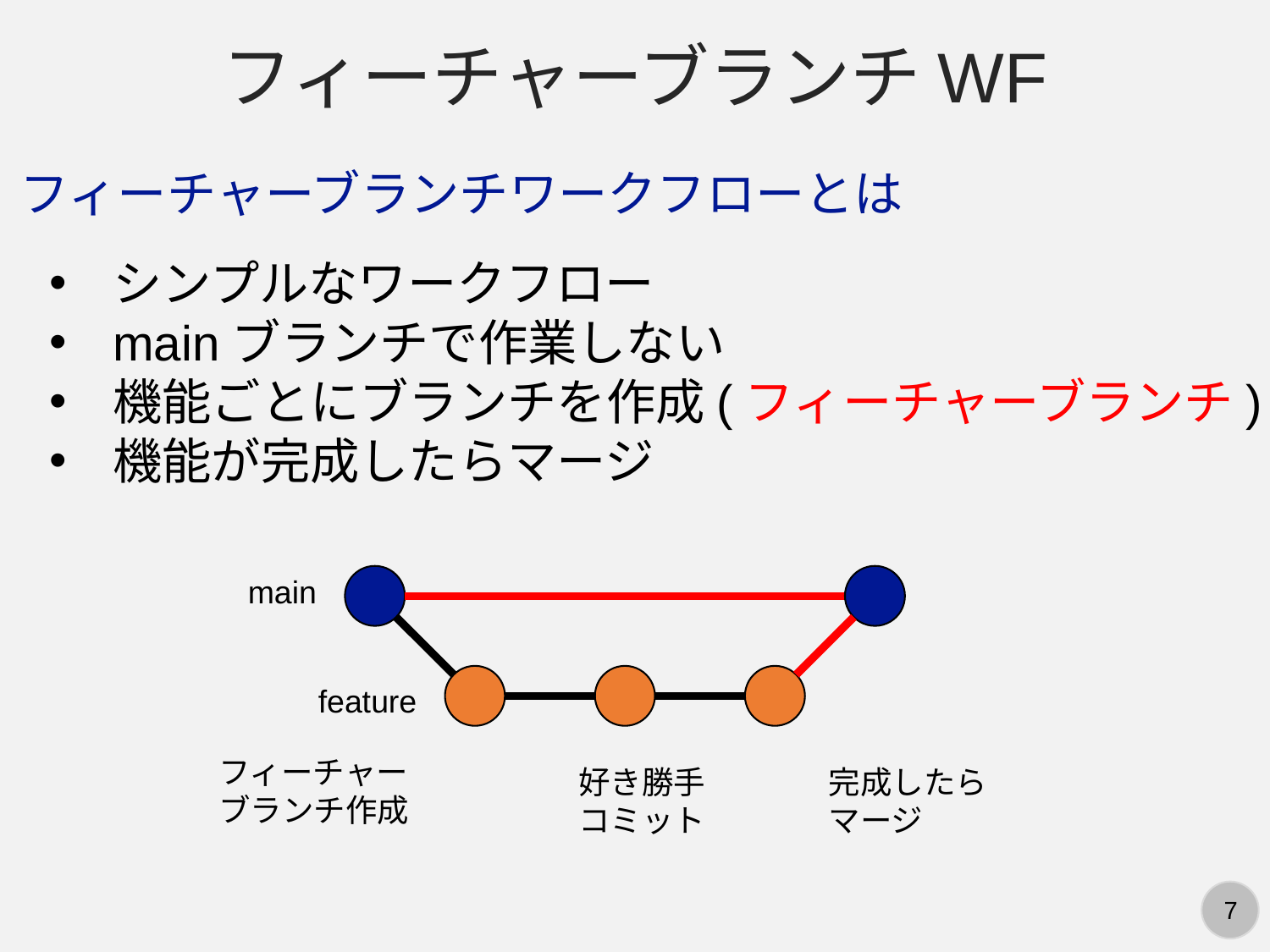

フィーチャーブランチWF
フィーチャーブランチワークフローとは
シンプルなワークフロー
mainブランチで作業しない
機能ごとにブランチを作成(フィーチャーブランチ)
機能が完成したらマージ
main

feature
フィーチャー
ブランチ作成
好き勝手
コミット
完成したら
マージ